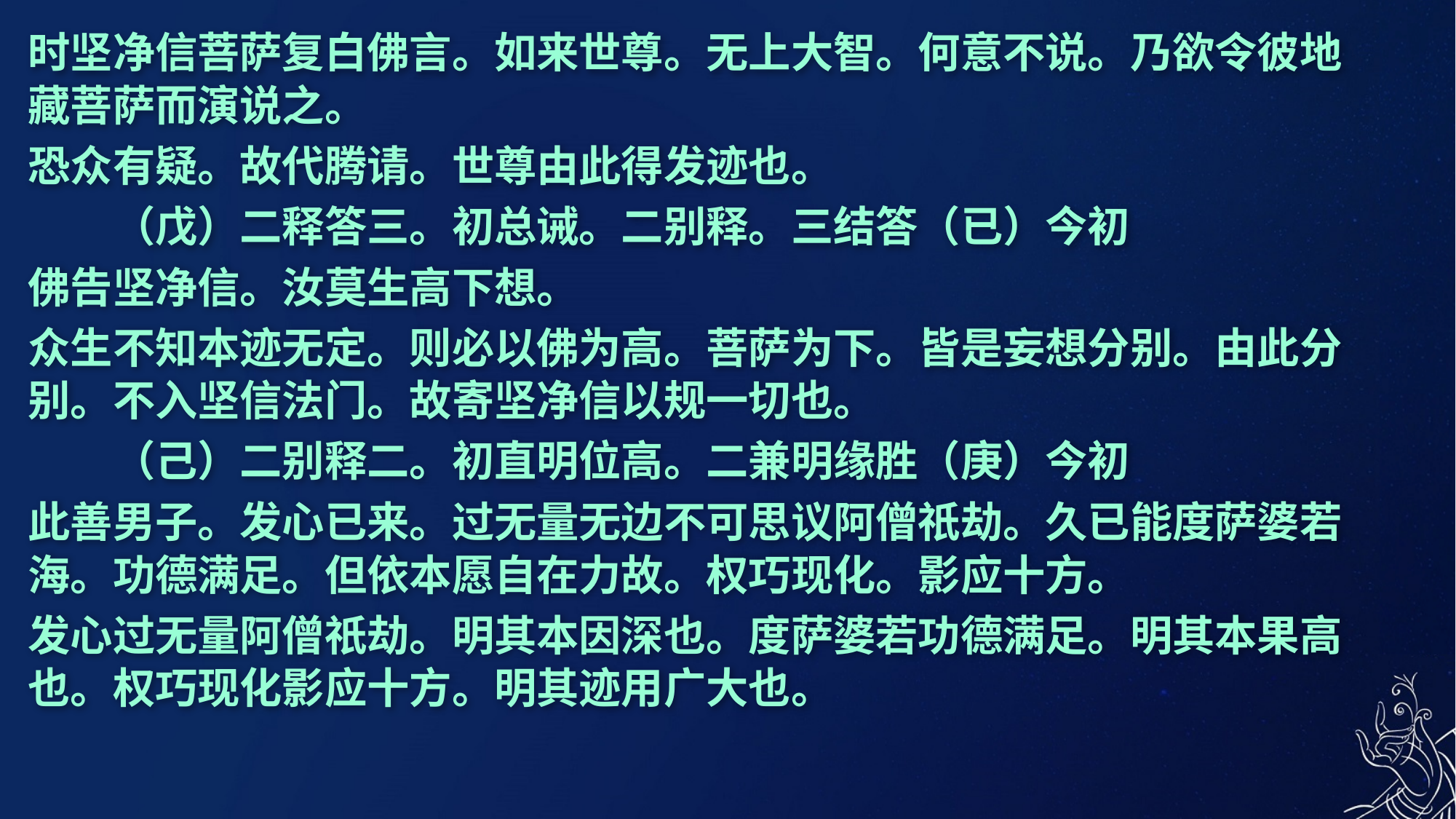

时坚净信菩萨复白佛言。如来世尊。无上大智。何意不说。乃欲令彼地藏菩萨而演说之。
恐众有疑。故代腾请。世尊由此得发迹也。
　　（戊）二释答三。初总诫。二别释。三结答（已）今初
佛告坚净信。汝莫生高下想。
众生不知本迹无定。则必以佛为高。菩萨为下。皆是妄想分别。由此分别。不入坚信法门。故寄坚净信以规一切也。
　　（己）二别释二。初直明位高。二兼明缘胜（庚）今初
此善男子。发心已来。过无量无边不可思议阿僧祇劫。久已能度萨婆若海。功德满足。但依本愿自在力故。权巧现化。影应十方。
发心过无量阿僧祇劫。明其本因深也。度萨婆若功德满足。明其本果高也。权巧现化影应十方。明其迹用广大也。